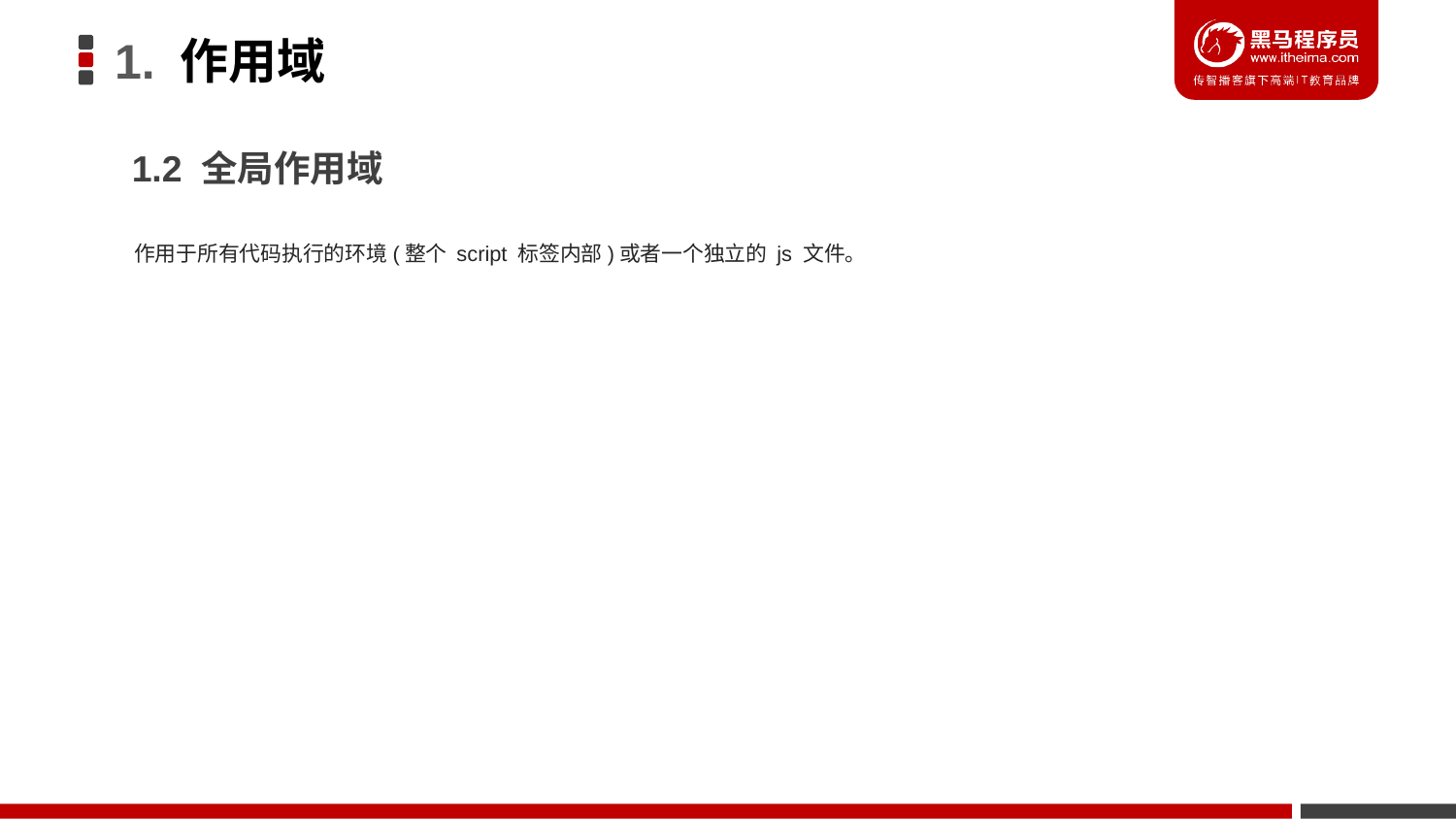

# 1. 作用域
1.2 全局作用域
作用于所有代码执行的环境(整个 script 标签内部)或者一个独立的 js 文件。